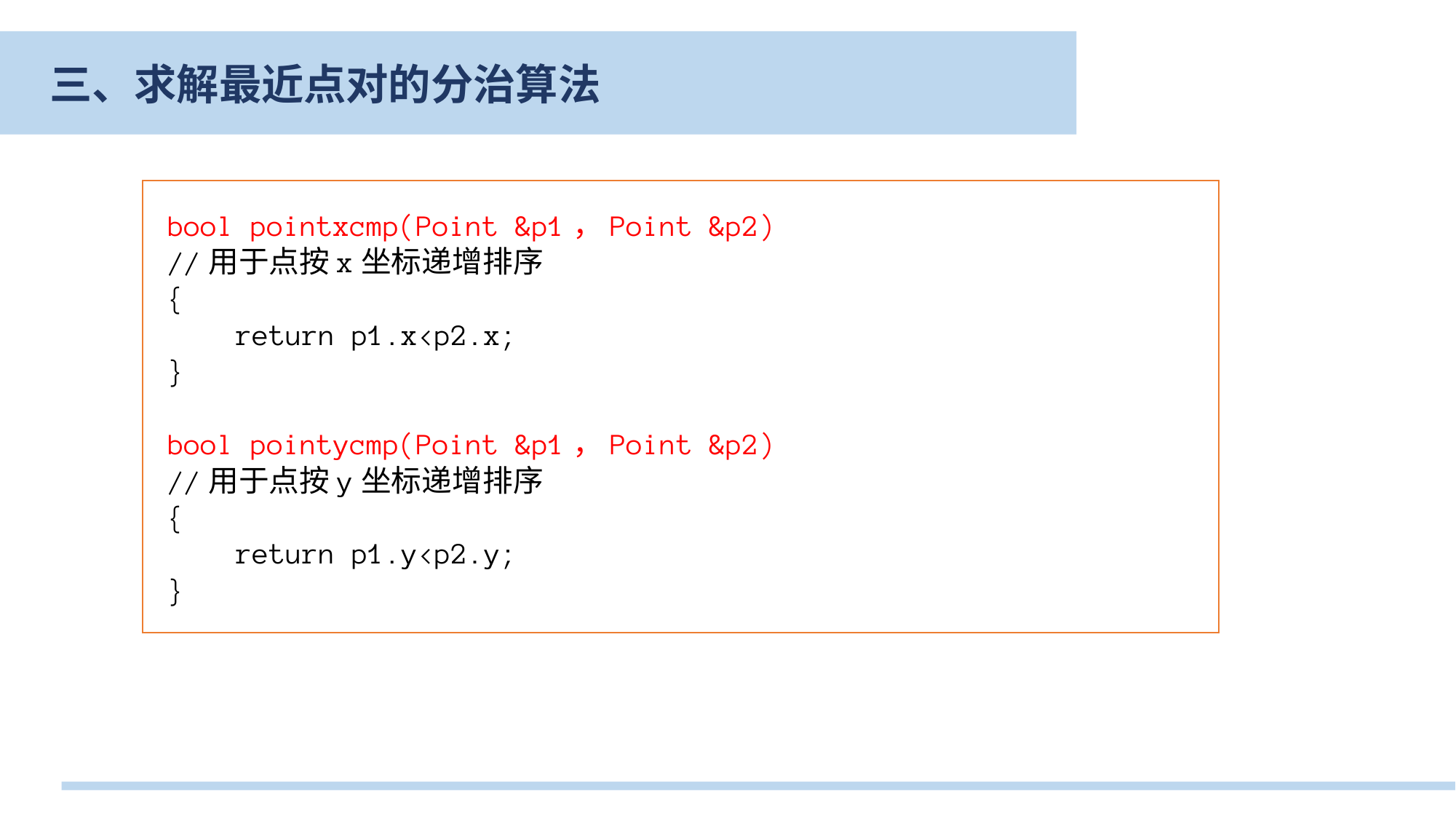

三、求解最近点对的分治算法
bool pointxcmp(Point &p1，Point &p2)
//用于点按x坐标递增排序
{
　　return p1.x<p2.x;
}
bool pointycmp(Point &p1，Point &p2)
//用于点按y坐标递增排序
{
　　return p1.y<p2.y;
}